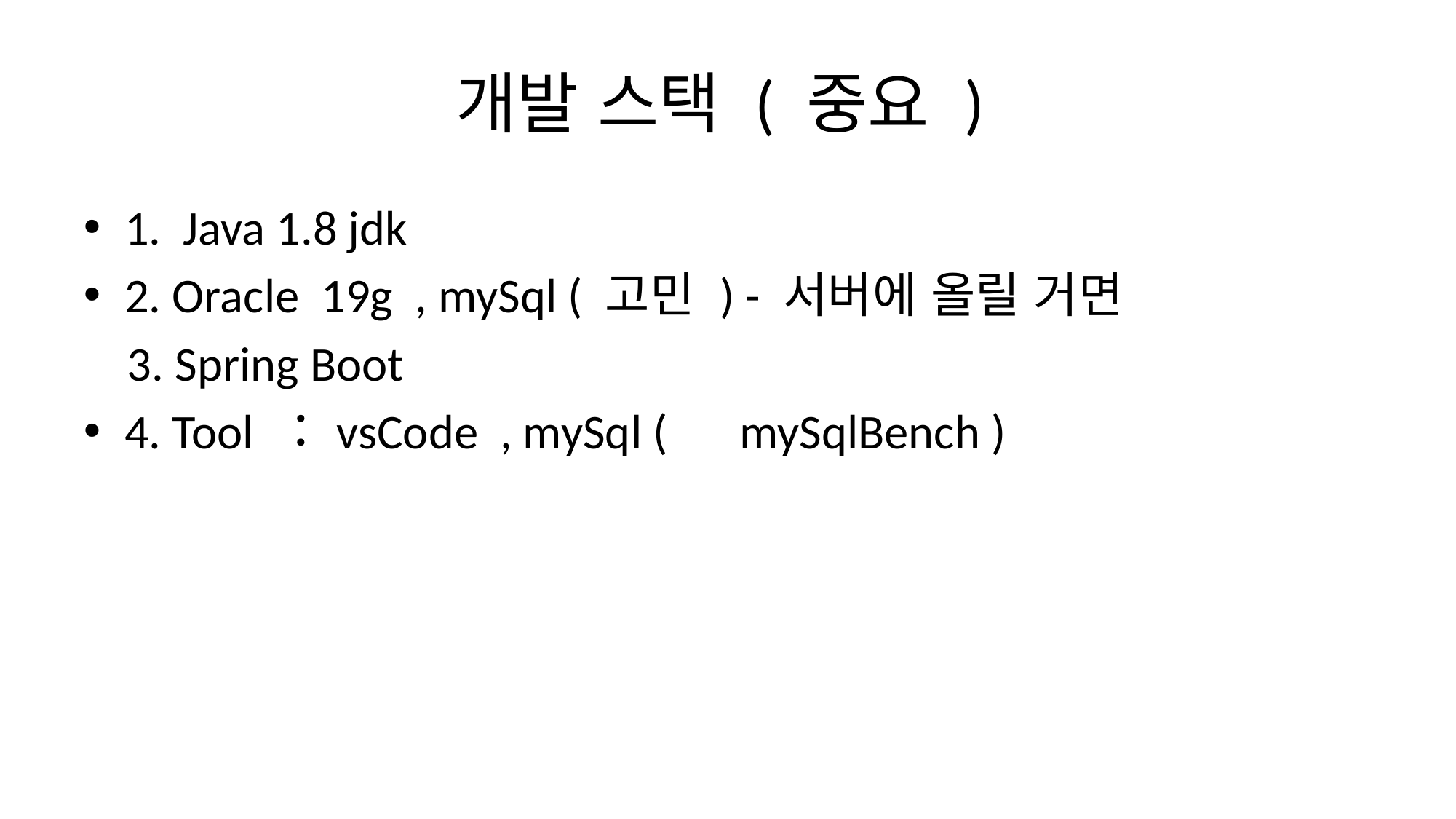

# 개발 스택 ( 중요 )
1.  Java 1.8 jdk
2. Oracle  19g  , mySql ( 고민 ) - 서버에 올릴 거면
    3. Spring Boot
4. Tool ：vsCode  , mySql (　mySqlBench )